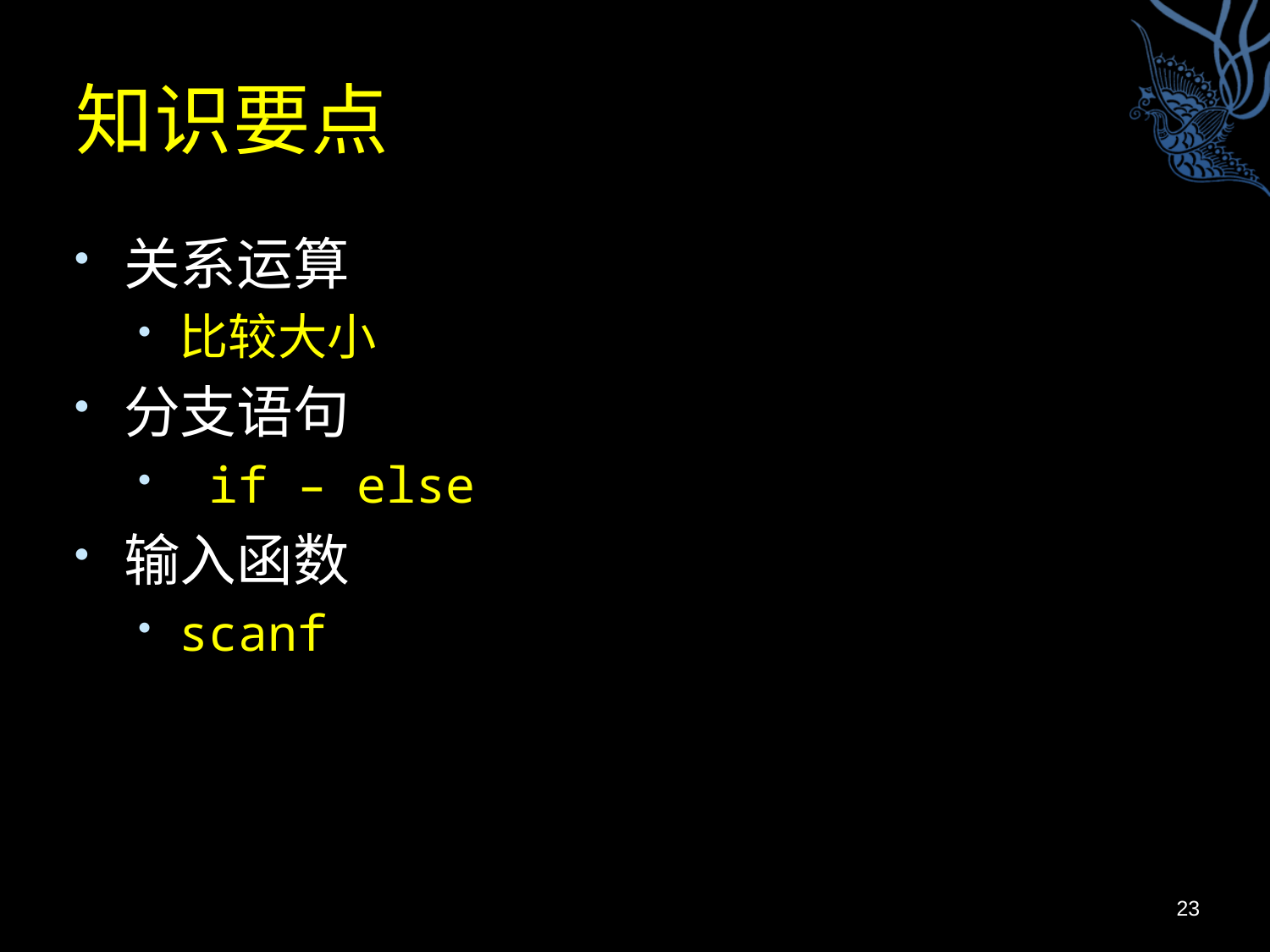

# 知识要点
关系运算
比较大小
分支语句
 if – else
输入函数
scanf
23